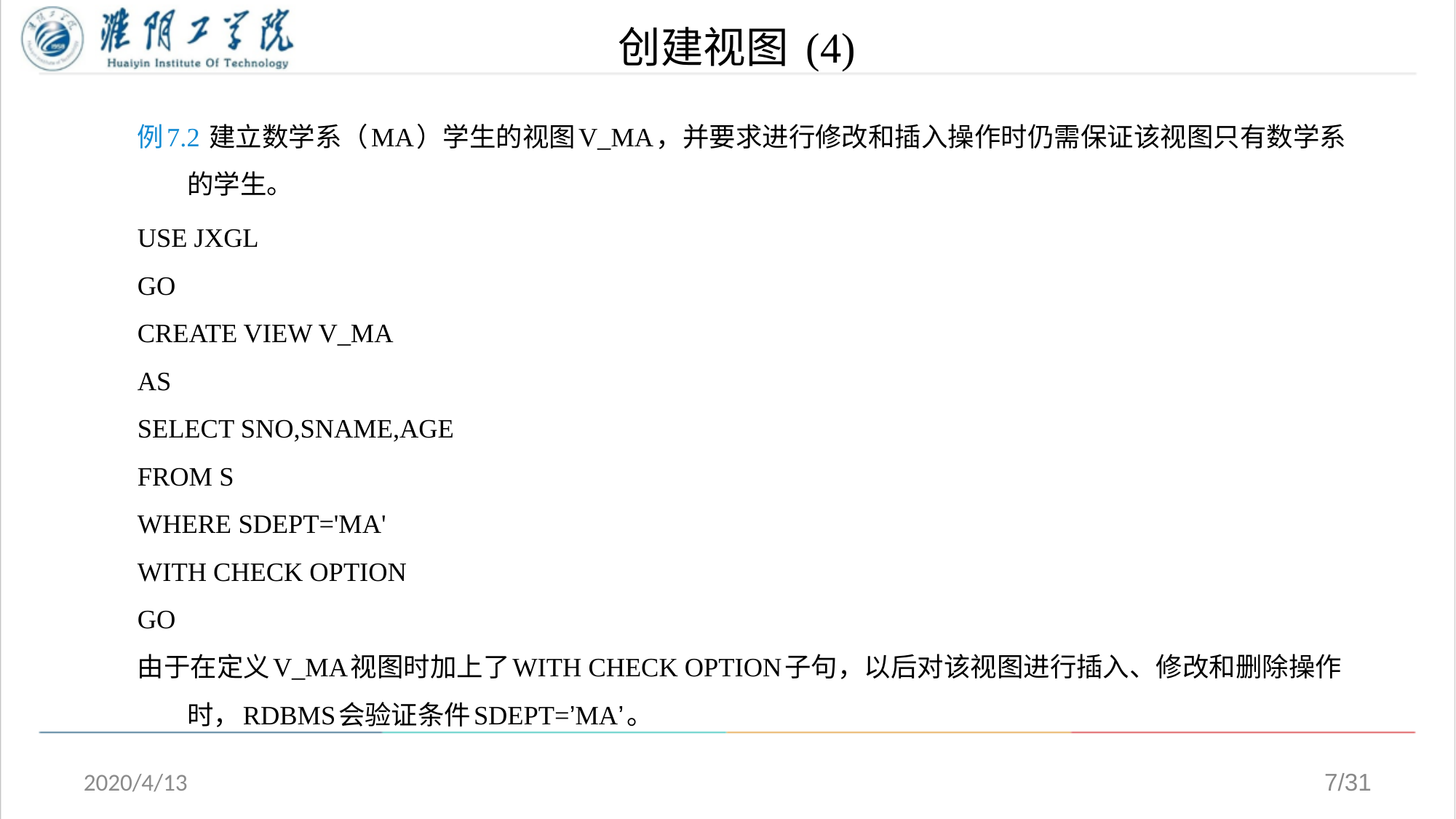

# 创建视图 (4)
例7.2 建立数学系（MA）学生的视图V_MA，并要求进行修改和插入操作时仍需保证该视图只有数学系的学生。
USE JXGL
GO
CREATE VIEW V_MA
AS
SELECT SNO,SNAME,AGE
FROM S
WHERE SDEPT='MA'
WITH CHECK OPTION
GO
由于在定义V_MA视图时加上了WITH CHECK OPTION子句，以后对该视图进行插入、修改和删除操作时，RDBMS会验证条件SDEPT=’MA’。
2020/4/13
7/31